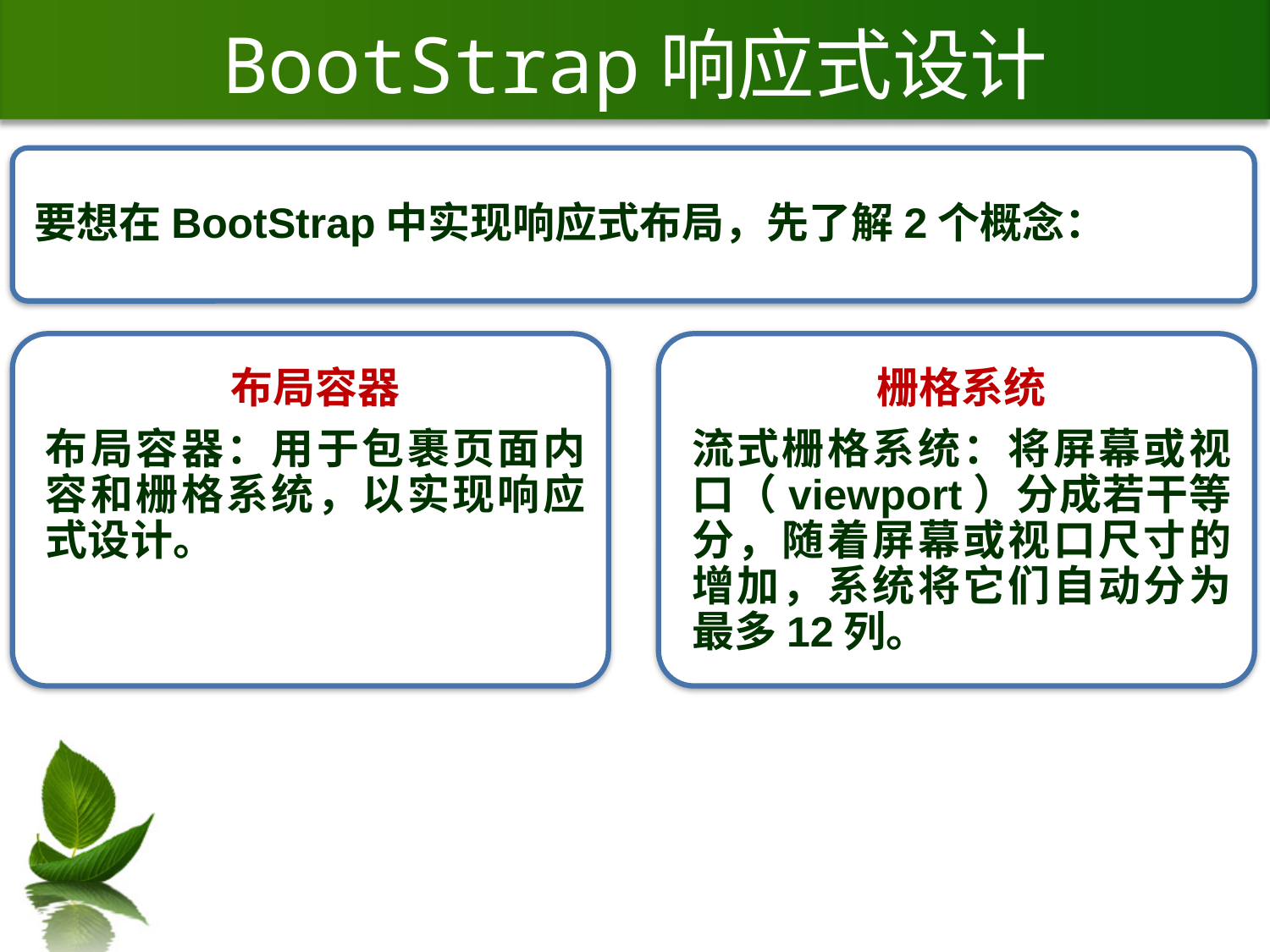

# BootStrap响应式设计
要想在BootStrap中实现响应式布局，先了解2个概念：
布局容器
布局容器：用于包裹页面内容和栅格系统，以实现响应式设计。
栅格系统
流式栅格系统：将屏幕或视口（viewport）分成若干等分，随着屏幕或视口尺寸的增加，系统将它们自动分为最多12列。